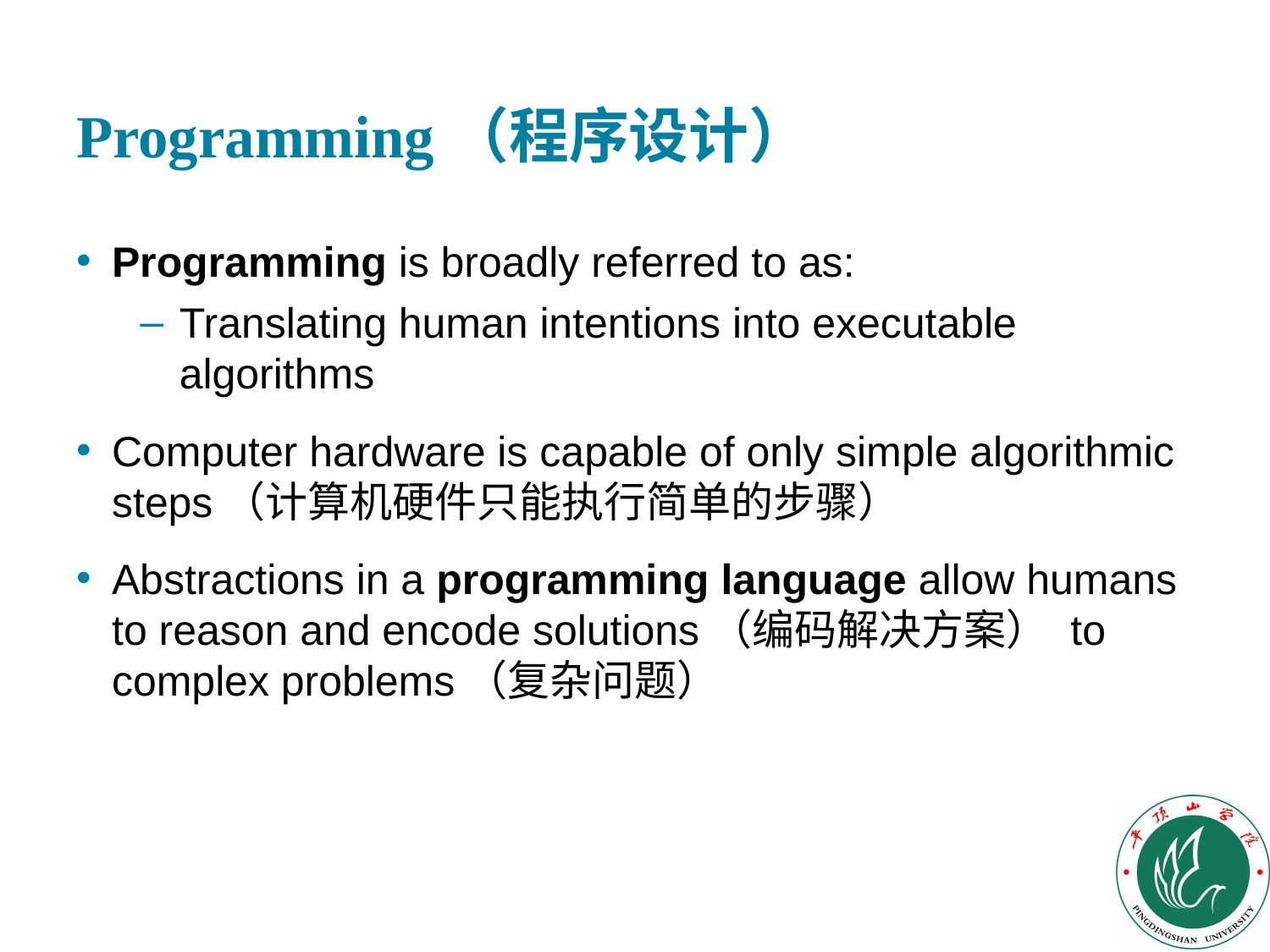

# Programming（程序设计）
Programming is broadly referred to as:
Translating human intentions into executable algorithms
Computer hardware is capable of only simple algorithmic steps（计算机硬件只能执行简单的步骤）
Abstractions in a programming language allow humans to reason and encode solutions（编码解决方案） to complex problems（复杂问题）